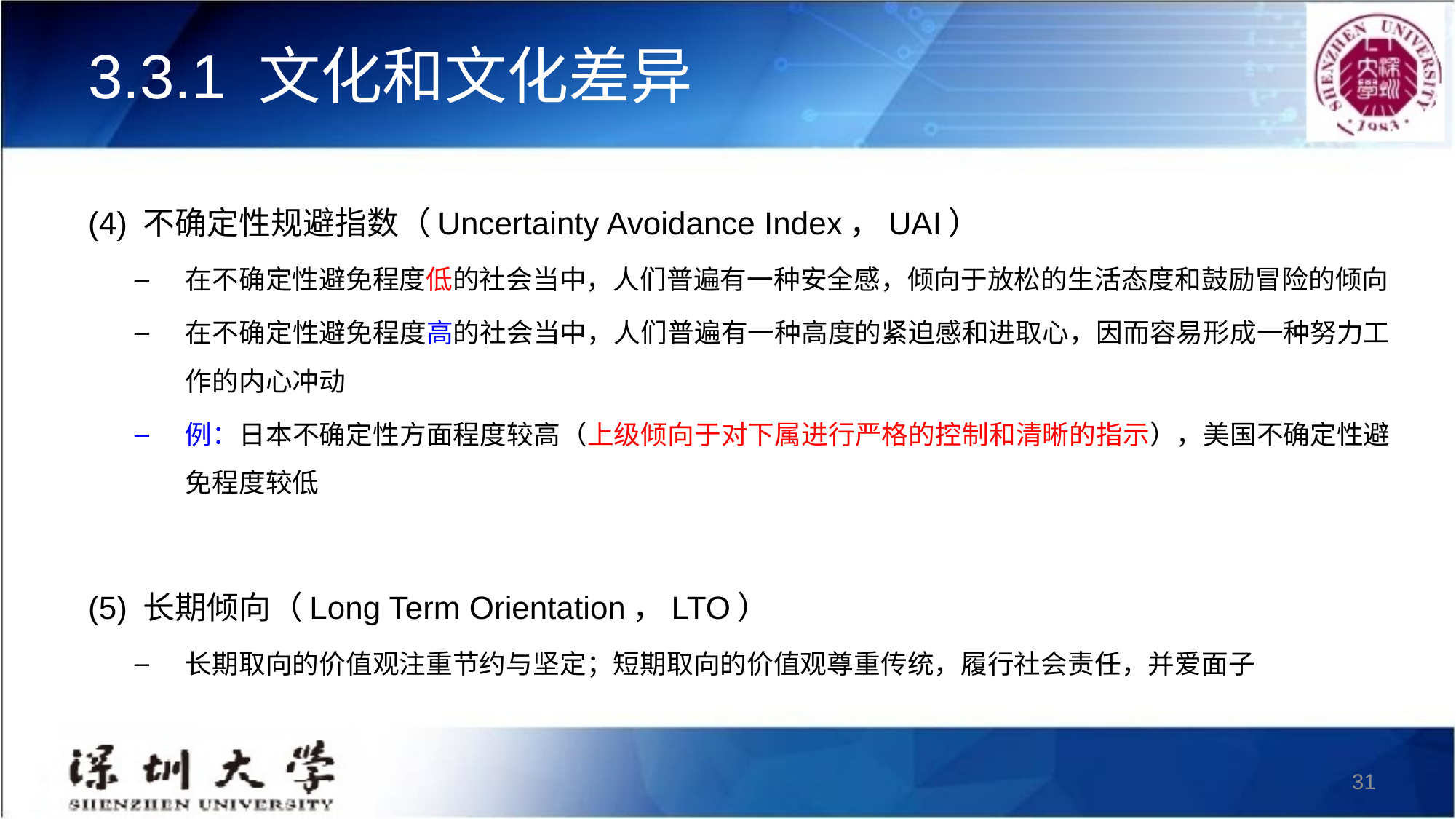

# 3.3.1 文化和文化差异
(4) 不确定性规避指数（Uncertainty Avoidance Index，UAI）
在不确定性避免程度低的社会当中，人们普遍有一种安全感，倾向于放松的生活态度和鼓励冒险的倾向
在不确定性避免程度高的社会当中，人们普遍有一种高度的紧迫感和进取心，因而容易形成一种努力工作的内心冲动
例：日本不确定性方面程度较高（上级倾向于对下属进行严格的控制和清晰的指示），美国不确定性避免程度较低

(5) 长期倾向（Long Term Orientation，LTO）
长期取向的价值观注重节约与坚定；短期取向的价值观尊重传统，履行社会责任，并爱面子
31